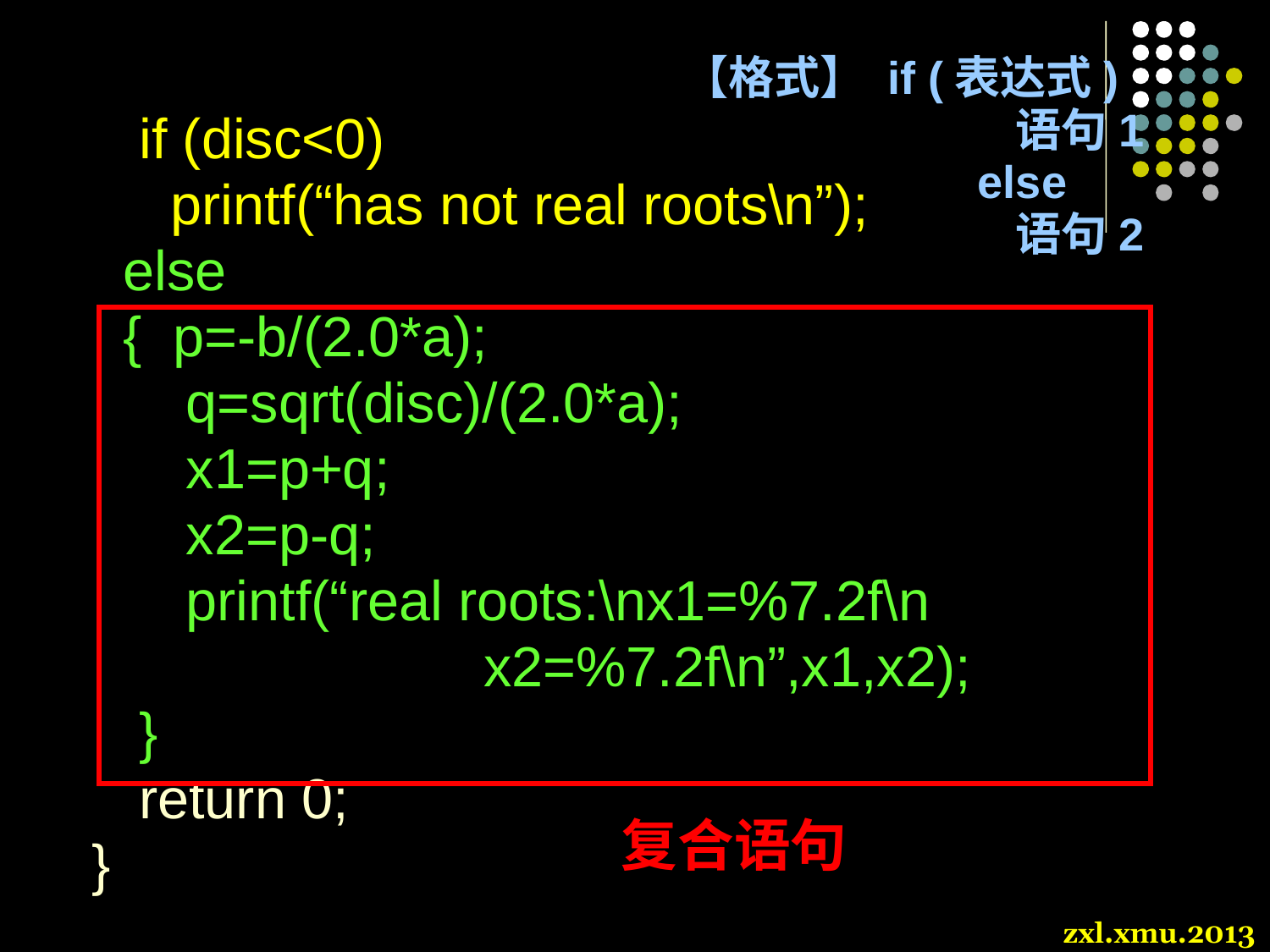

【格式】 if (表达式)
			语句1
		       else
			语句2
   if (disc<0)
     printf(“has not real roots\n”);
  else
  {  p=-b/(2.0*a);
      q=sqrt(disc)/(2.0*a);
      x1=p+q;
      x2=p-q;
      printf(“real roots:\nx1=%7.2f\n
                         x2=%7.2f\n”,x1,x2);
   }
   return 0;
}

复合语句